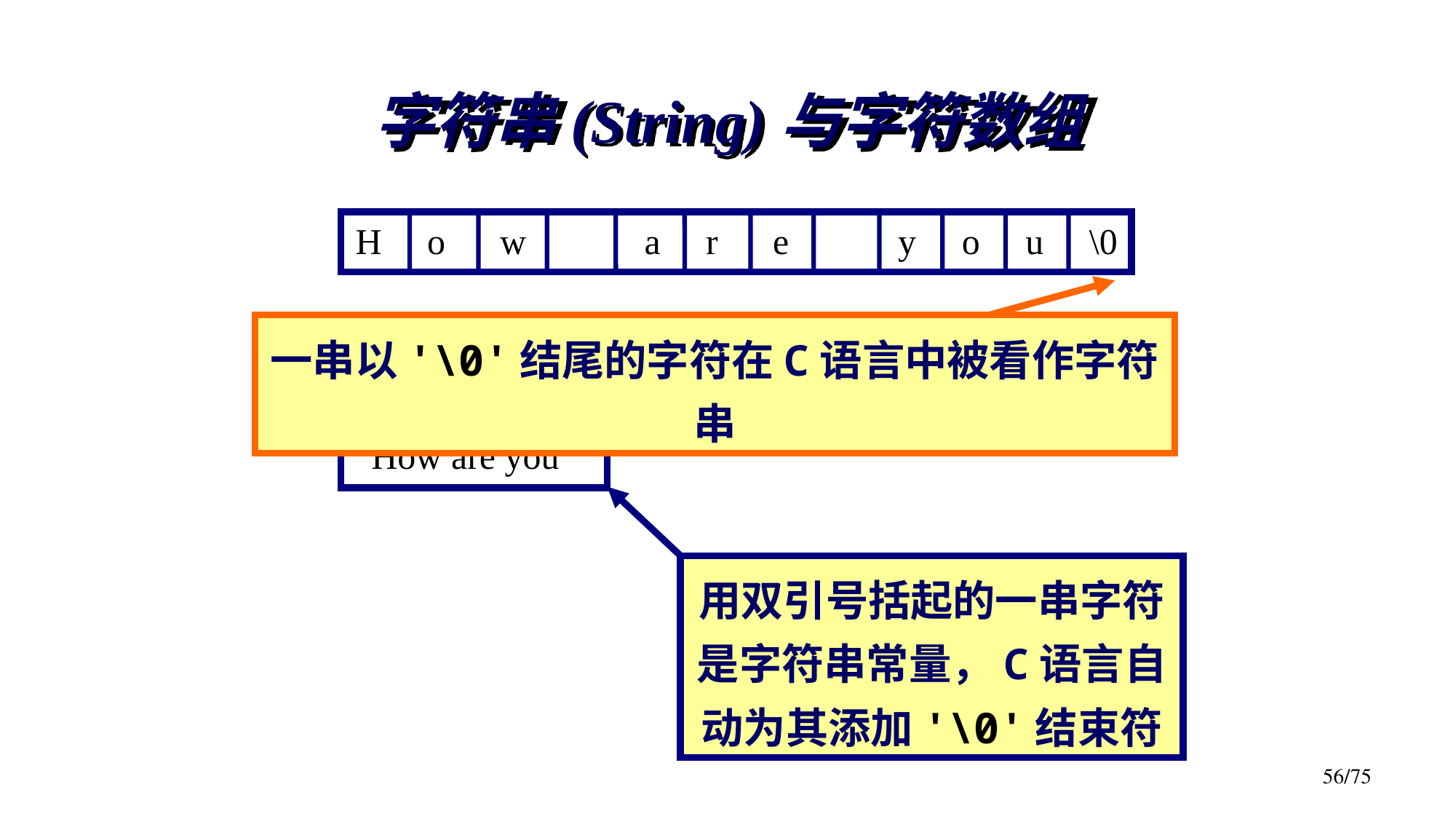

# 字符串(String)与字符数组

H     o      w             a     r      e            y     o     u     \0

一串以'\0'结尾的字符在C语言中被看作字符串

"How are you"

用双引号括起的一串字符是字符串常量，C语言自动为其添加'\0'结束符